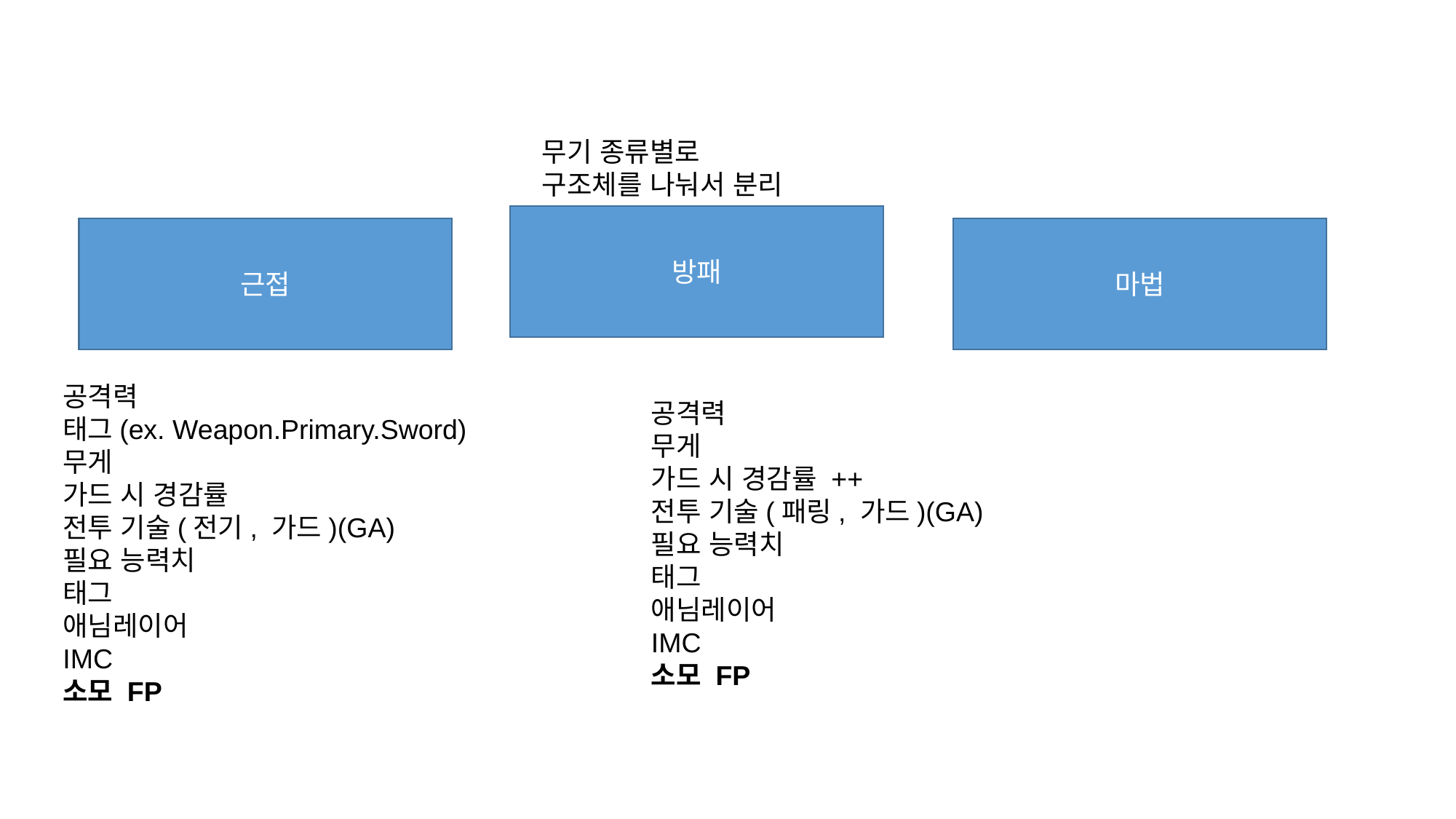

무기 종류별로
구조체를 나눠서 분리
방패
근접
마법
공격력
태그(ex. Weapon.Primary.Sword)
무게
가드 시 경감률
전투 기술(전기, 가드)(GA)
필요 능력치
태그
애님레이어
IMC
소모 FP
공격력
무게
가드 시 경감률 ++
전투 기술(패링, 가드)(GA)
필요 능력치
태그
애님레이어
IMC
소모 FP